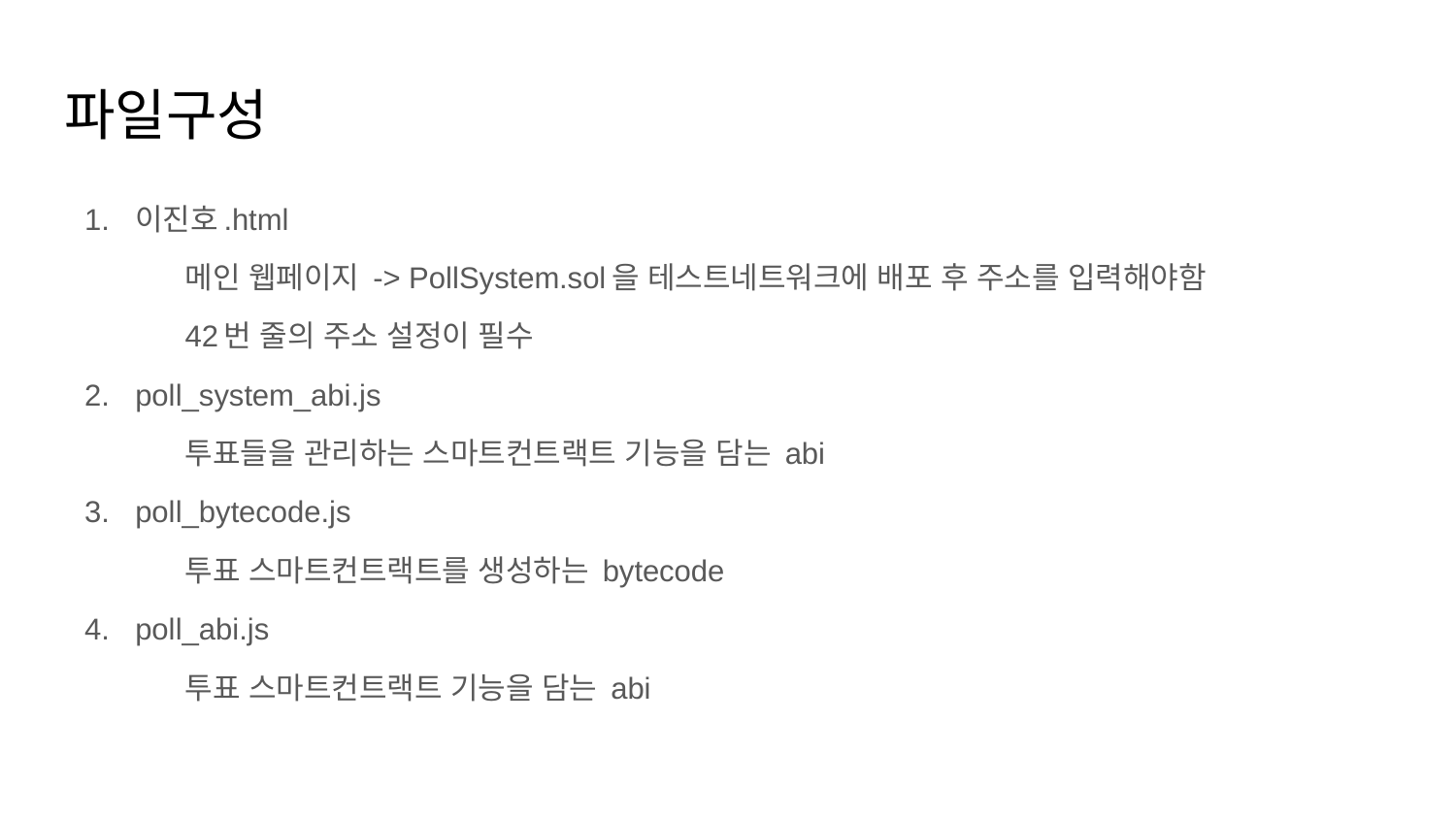

# 파일구성
이진호.html
	메인 웹페이지 -> PollSystem.sol을 테스트네트워크에 배포 후 주소를 입력해야함
	42번 줄의 주소 설정이 필수
poll_system_abi.js
	투표들을 관리하는 스마트컨트랙트 기능을 담는 abi
poll_bytecode.js
	투표 스마트컨트랙트를 생성하는 bytecode
poll_abi.js
	투표 스마트컨트랙트 기능을 담는 abi